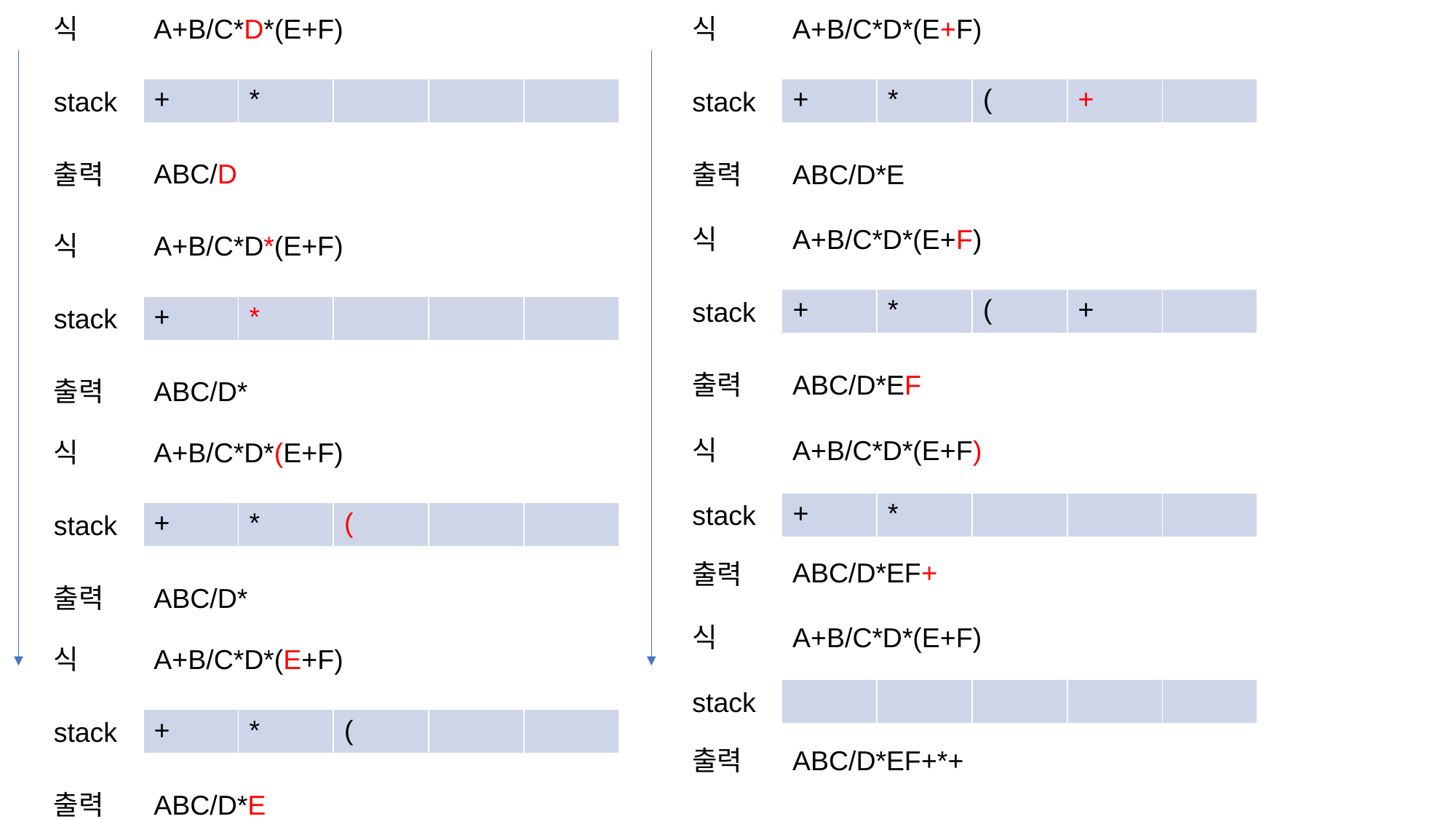

식
A+B/C*D*(E+F)
식
A+B/C*D*(E+F)
| + | \* |  |  |  |
| --- | --- | --- | --- | --- |
| + | \* | ( | + |  |
| --- | --- | --- | --- | --- |
stack
stack
ABC/D
출력
출력
ABC/D*E
식
A+B/C*D*(E+F)
식
A+B/C*D*(E+F)
| + | \* | ( | + |  |
| --- | --- | --- | --- | --- |
stack
| + | \* |  |  |  |
| --- | --- | --- | --- | --- |
stack
출력
ABC/D*EF
출력
ABC/D*
식
A+B/C*D*(E+F)
식
A+B/C*D*(E+F)
| + | \* |  |  |  |
| --- | --- | --- | --- | --- |
stack
| + | \* | ( |  |  |
| --- | --- | --- | --- | --- |
stack
ABC/D*EF+
출력
출력
ABC/D*
식
A+B/C*D*(E+F)
식
A+B/C*D*(E+F)
|  |  |  |  |  |
| --- | --- | --- | --- | --- |
stack
| + | \* | ( |  |  |
| --- | --- | --- | --- | --- |
stack
출력
ABC/D*EF+*+
출력
ABC/D*E